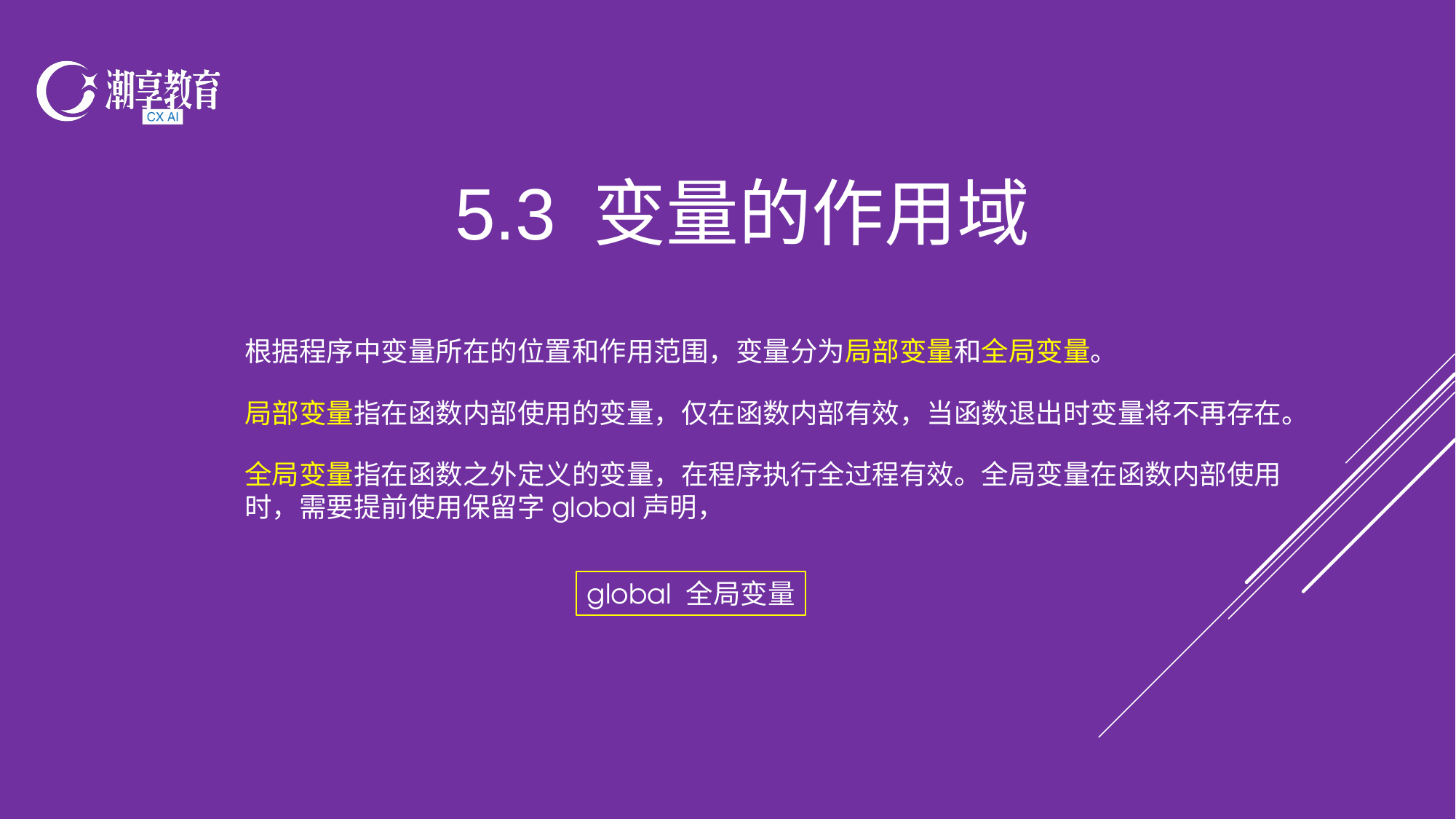

5.3 变量的作用域
根据程序中变量所在的位置和作用范围，变量分为局部变量和全局变量。
局部变量指在函数内部使用的变量，仅在函数内部有效，当函数退出时变量将不再存在。
全局变量指在函数之外定义的变量，在程序执行全过程有效。全局变量在函数内部使用时，需要提前使用保留字global声明，
global 全局变量